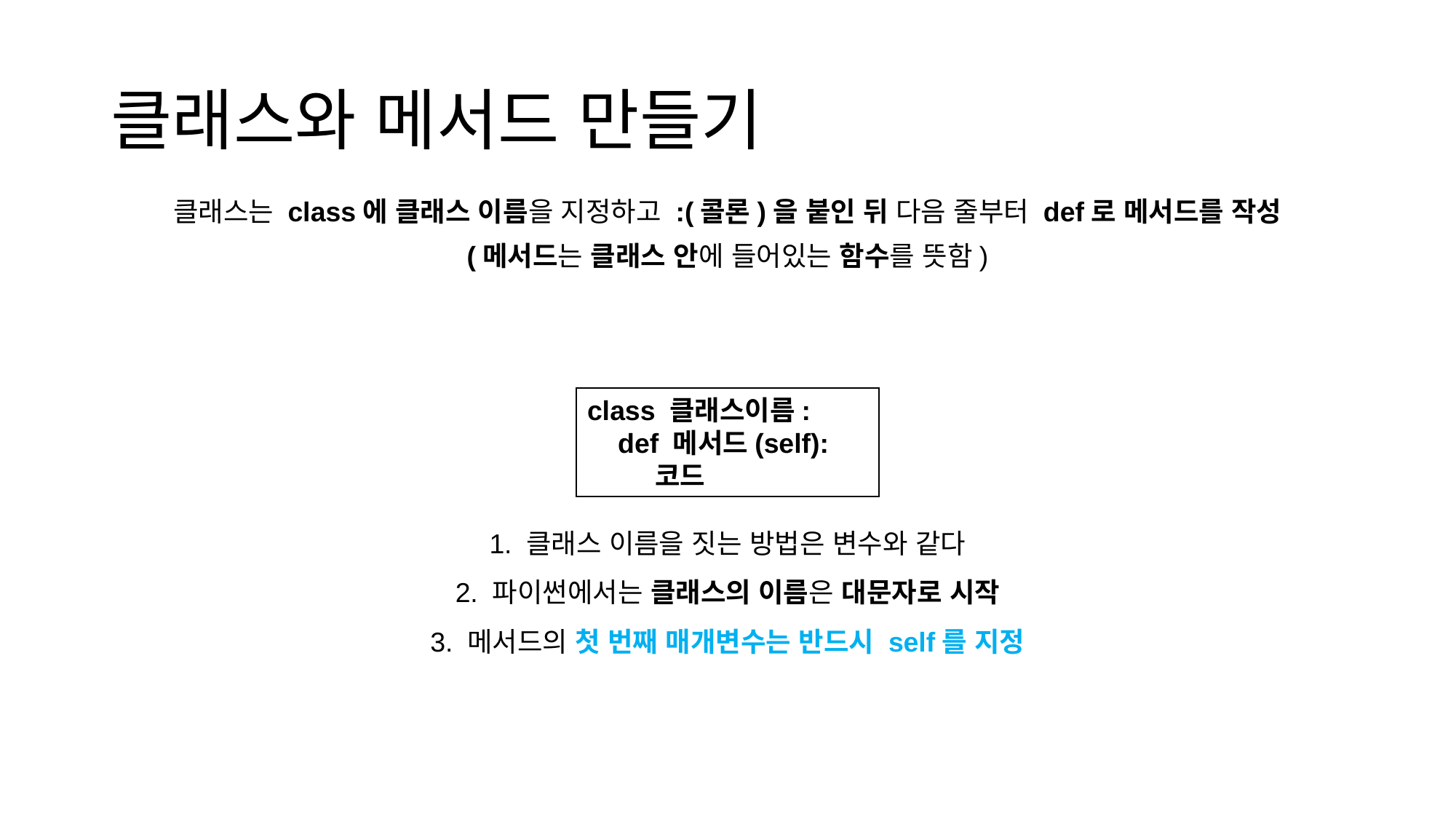

# 클래스와 메서드 만들기
클래스는 class에 클래스 이름을 지정하고 :(콜론)을 붙인 뒤 다음 줄부터 def로 메서드를 작성
(메서드는 클래스 안에 들어있는 함수를 뜻함)
class 클래스이름:
    def 메서드(self):
        코드
1. 클래스 이름을 짓는 방법은 변수와 같다
2. 파이썬에서는 클래스의 이름은 대문자로 시작
3. 메서드의 첫 번째 매개변수는 반드시 self를 지정